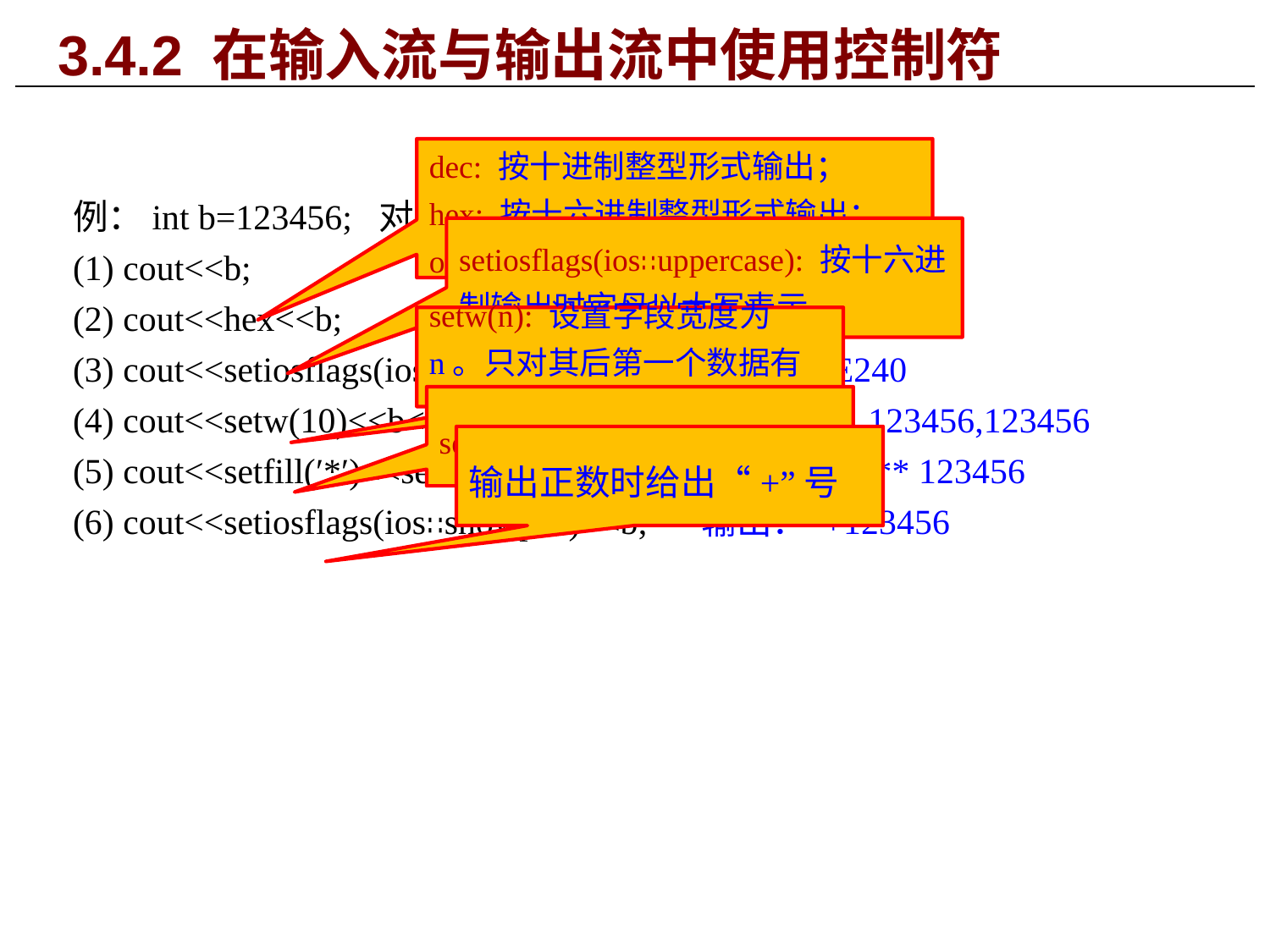

# 3.4.2 在输入流与输出流中使用控制符
dec: 按十进制整型形式输出；
hex: 按十六进制整型形式输出；
oct: 按八进制整型形式输出。
例：int b=123456;  对b赋初值
(1) cout<<b;                                                    输出： 123456
(2) cout<<hex<<b;                                          输出： 1e240
(3) cout<<setiosflags(ios∷uppercase)<<b;  输出： 1E240
(4) cout<<setw(10)<<b<<′,′<<b;                   输出：     123456,123456
(5) cout<<setfill(′*′)<<setw(10)<<b;             输出： **** 123456
(6) cout<<setiosflags(ios∷showpos)<<b;     输出： +123456
setiosflags(ios∷uppercase): 按十六进制输出时字母以大写表示。
setw(n): 设置字段宽度为n。只对其后第一个数据有效。
setfill(c): 设置填充字符。
输出正数时给出“+”号